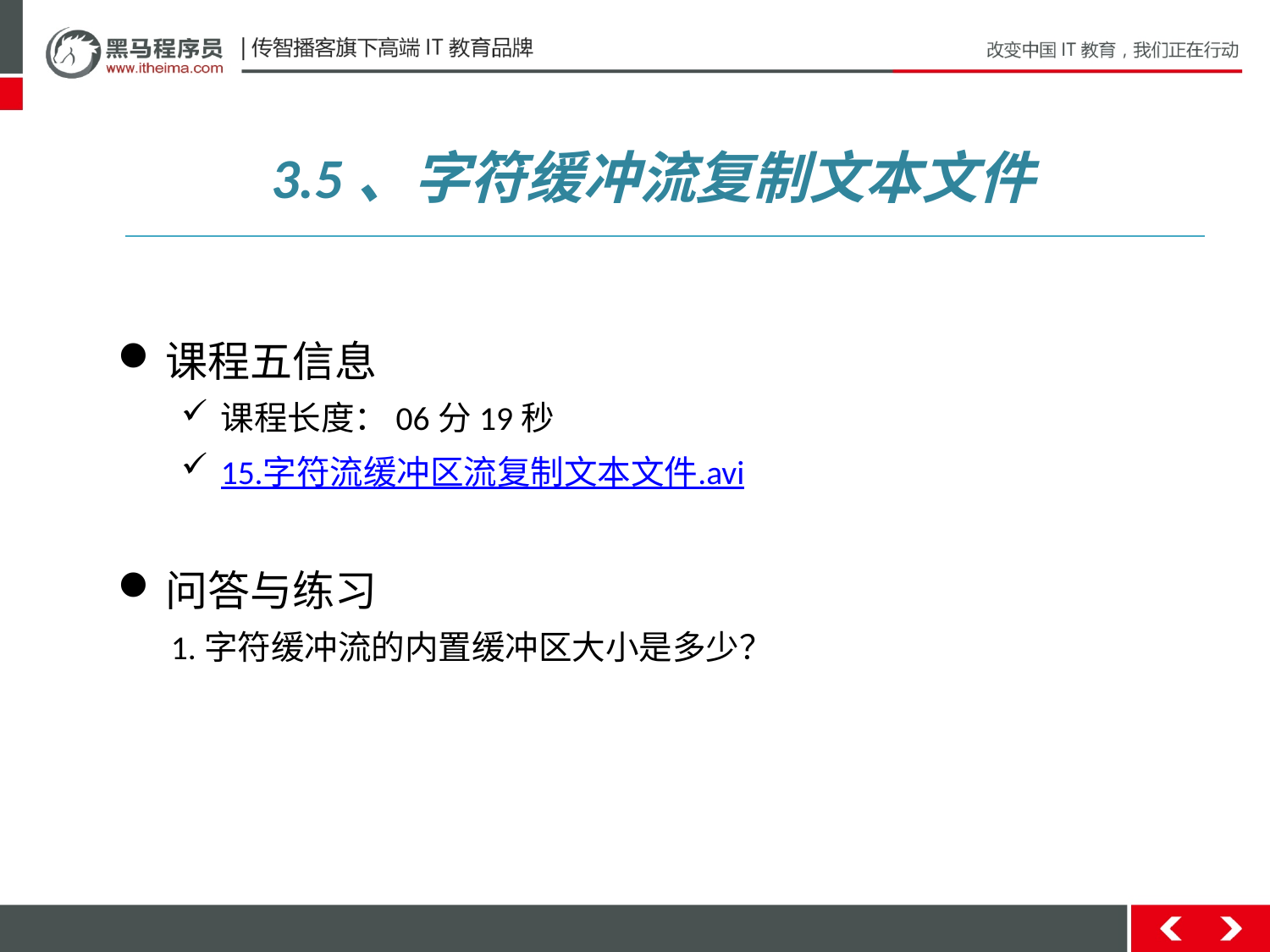

3.5、字符缓冲流复制文本文件

课程五信息
课程长度：06分19秒
15.字符流缓冲区流复制文本文件.avi

问答与练习
       1.字符缓冲流的内置缓冲区大小是多少？